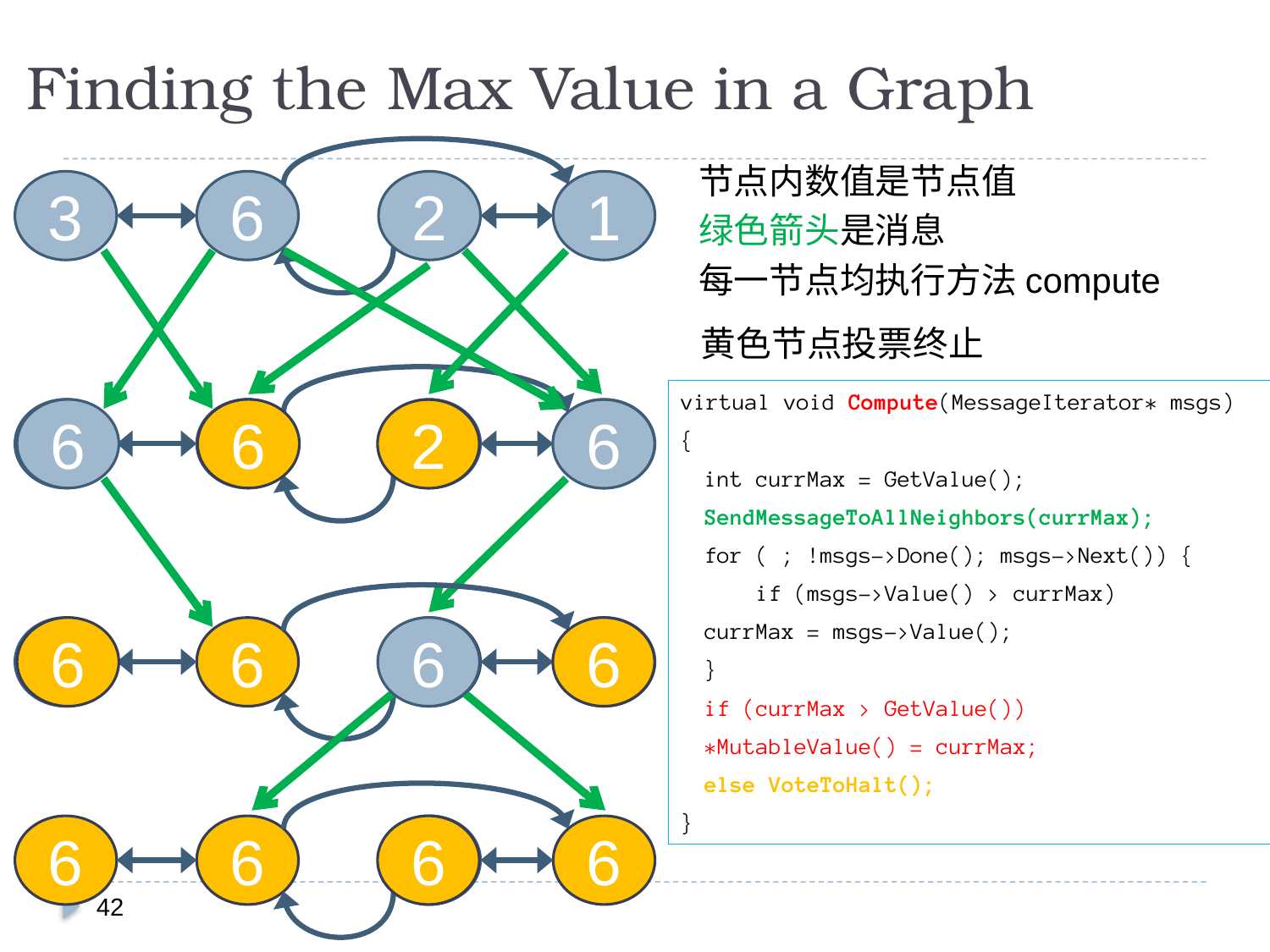

# Finding the Max Value in a Graph
节点内数值是节点值
绿色箭头是消息
每一节点均执行方法compute
3
6
2
1
黄色节点投票终止
virtual void Compute(MessageIterator* msgs)
{
	int currMax = GetValue();
	SendMessageToAllNeighbors(currMax);
	for ( ; !msgs->Done(); msgs->Next()) {
	    if (msgs->Value() > currMax)
		currMax = msgs->Value();
	}
	if (currMax > GetValue())
		*MutableValue() = currMax;
	else VoteToHalt();
}
3
6
2
1
6
6
2
6
6
6
2
6
6
6
6
6
6
6
6
6
42